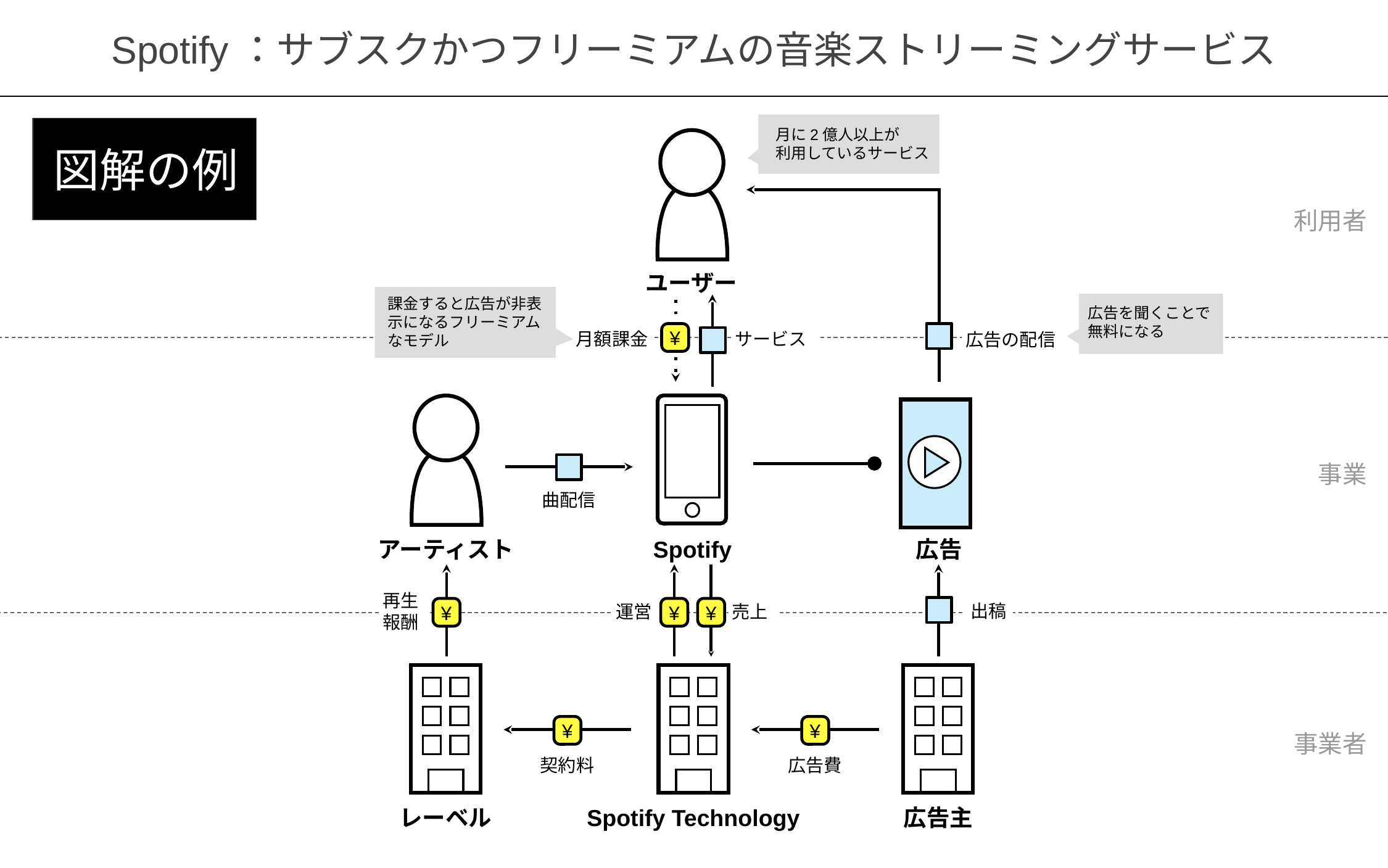

Spotify：サブスクかつフリーミアムの音楽ストリーミングサービス
月に2億人以上が
利用しているサービス

図解の例

利用者
ユーザー

課金すると広告が非表示になるフリーミアムなモデル
広告を聞くことで
無料になる

広告の配信
月額課金
サービス
¥

事業
曲配信
アーティスト
広告
Spotify
出稿

¥
¥
¥
再生
報酬
運営
売上

¥
¥
事業者
契約料
広告費
レーベル
Spotify Technology
広告主